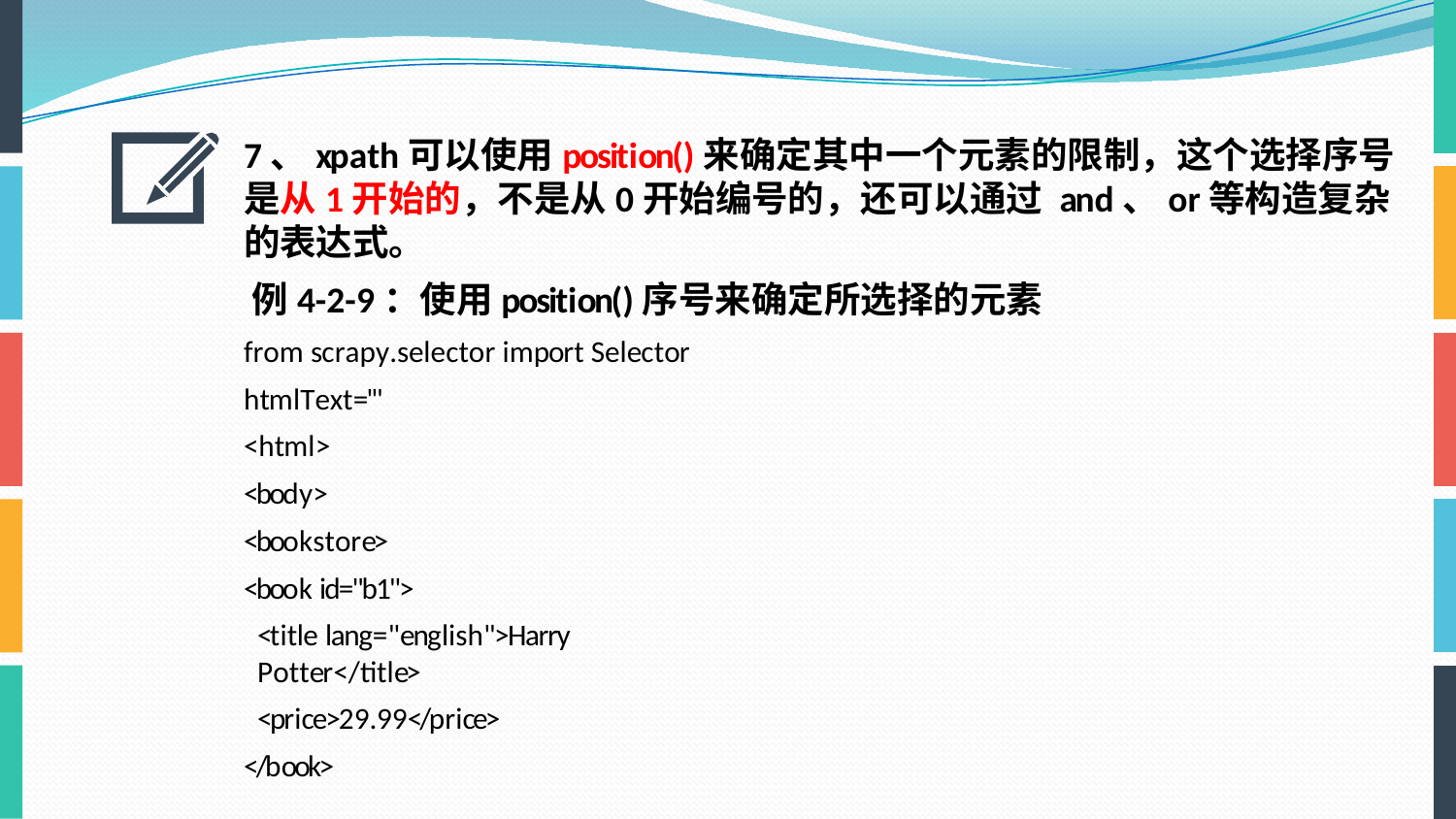

7、xpath可以使用position()来确定其中一个元素的限制，这个选择序号是从1开始的，不是从0开始编号的，还可以通过 and、or等构造复杂的表达式。
例4-2-9：使用position()序号来确定所选择的元素
from scrapy.selector import Selector htmlText='''
<html>
<body>
<bookstore>
<book id="b1">
<title lang="english">Harry Potter</title>
<price>29.99</price>
</book>